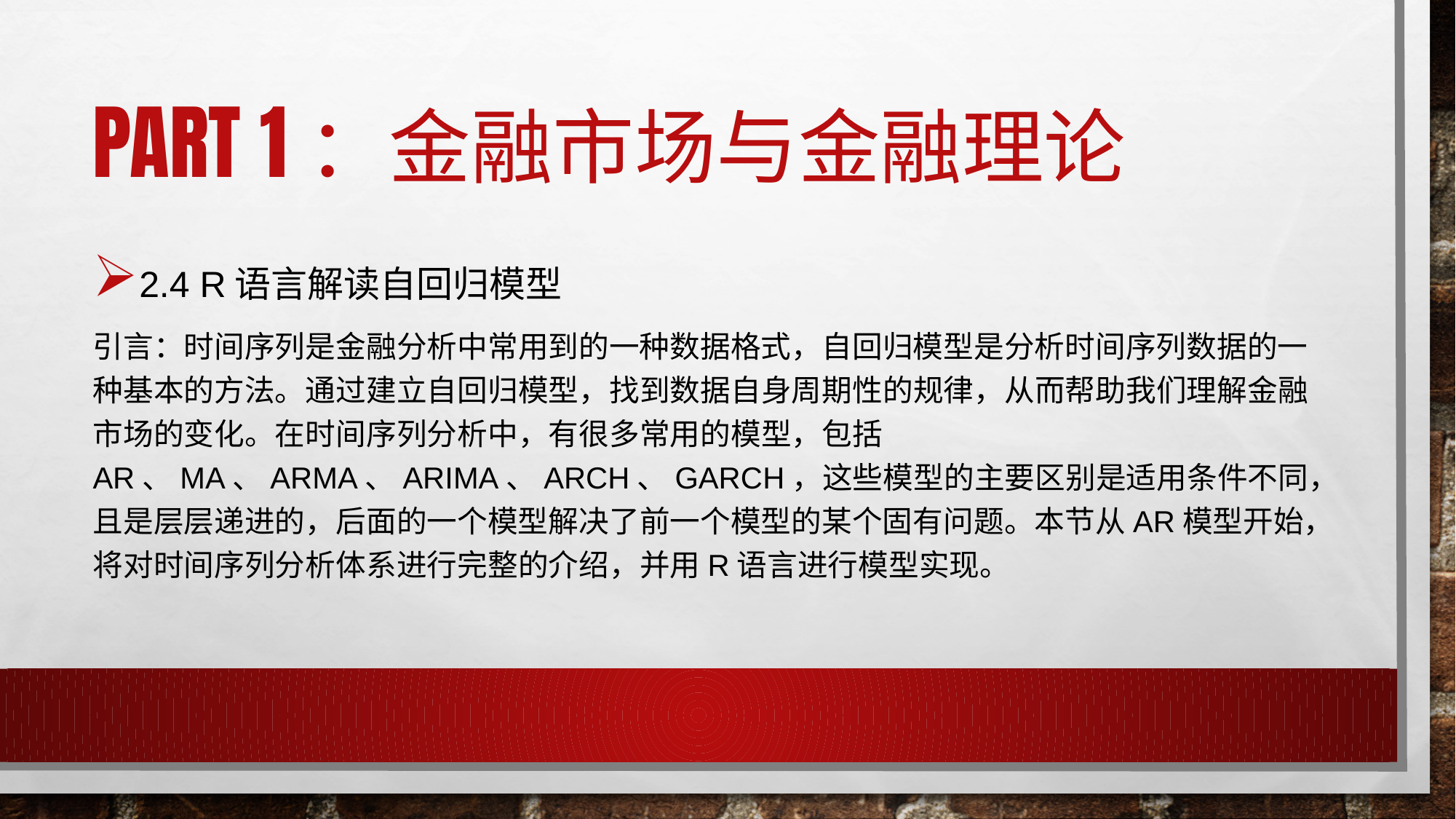

# Part 1：金融市场与金融理论
2.4 R语言解读自回归模型
引言：时间序列是金融分析中常用到的⼀种数据格式，自回归模型是分析时间序列数据的⼀种基本的方法。通过建立自回归模型，找到数据自身周期性的规律，从而帮助我们理解金融市场的变化。在时间序列分析中，有很多常用的模型，包括AR、MA、ARMA、ARIMA、ARCH、GARCH，这些模型的主要区别是适用条件不同，且是层层递进的，后面的⼀个模型解决了前⼀个模型的某个固有问题。本节从AR模型开始，将对时间序列分析体系进行完整的介绍，并用R语言进行模型实现。